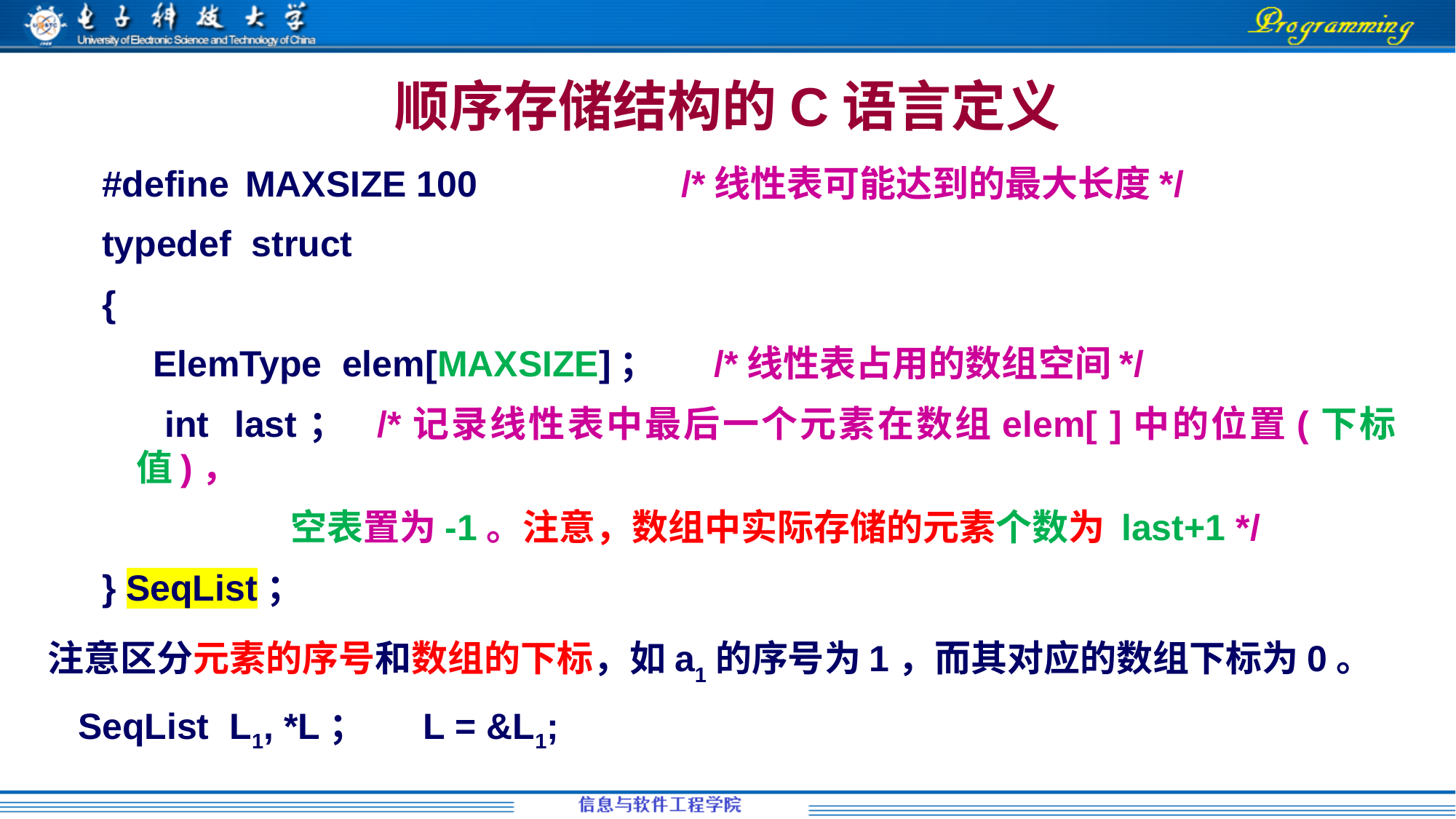

# 顺序存储结构的C语言定义
#define	MAXSIZE 100                    /*线性表可能达到的最大长度*/
typedef  struct
{
     ElemType  elem[MAXSIZE]；      /*线性表占用的数组空间*/
     int  last；  /*记录线性表中最后一个元素在数组elem[ ]中的位置(下标值)，
                      空表置为-1。注意，数组中实际存储的元素个数为 last+1 */
} SeqList；
注意区分元素的序号和数组的下标，如a1的序号为1，而其对应的数组下标为0。
   SeqList  L1, *L；      L = &L1;